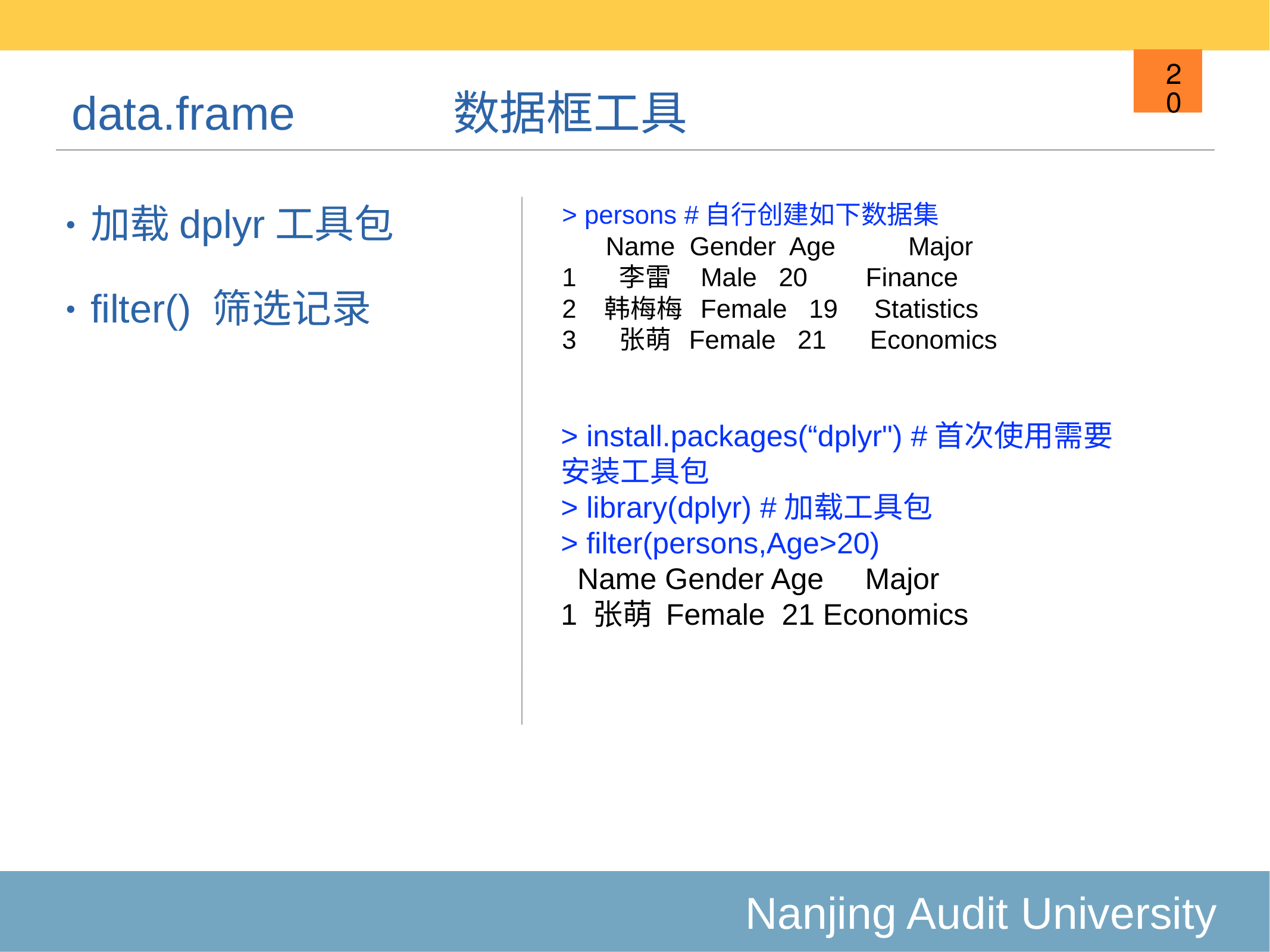

# data.frame
数据框工具
20
加载dplyr工具包
filter() 筛选记录
> persons #自行创建如下数据集
      Name  Gender  Age          Major
1     李雷    Male   20        Finance
2   韩梅梅  Female   19     Statistics
3     张萌  Female   21      Economics
> install.packages(“dplyr") #首次使用需要安装工具包
> library(dplyr) #加载工具包
> filter(persons,Age>20)
  Name Gender Age     Major
1 张萌 Female  21 Economics